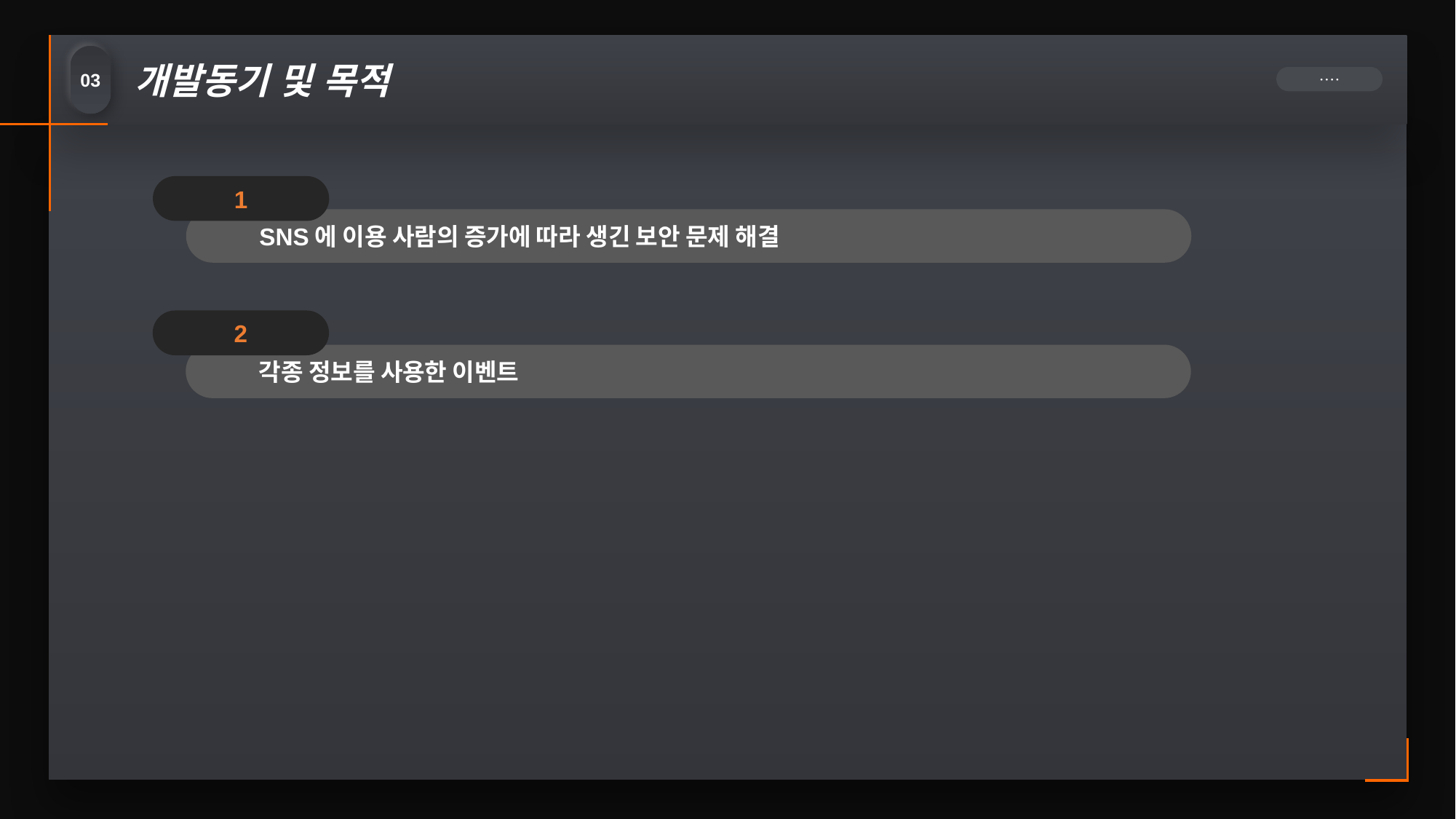

개발동기 및 목적

03
●  ●  ●  ●

1
SNS에 이용 사람의 증가에 따라 생긴 보안 문제 해결
2
각종 정보를 사용한 이벤트